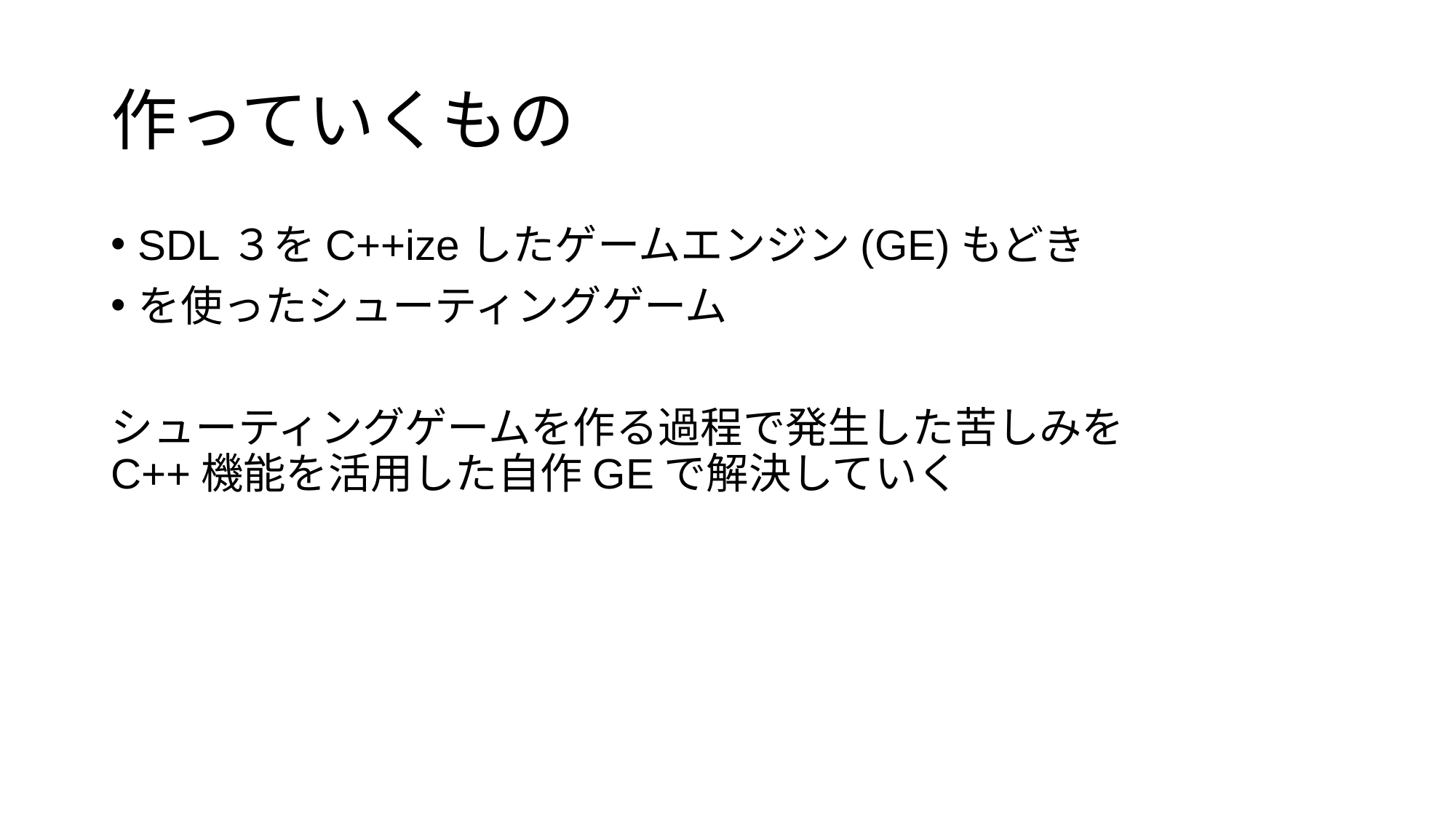

# 作っていくもの
SDL３をC++izeしたゲームエンジン(GE)もどき
を使ったシューティングゲーム

シューティングゲームを作る過程で発生した苦しみを
C++機能を活用した自作GEで解決していく